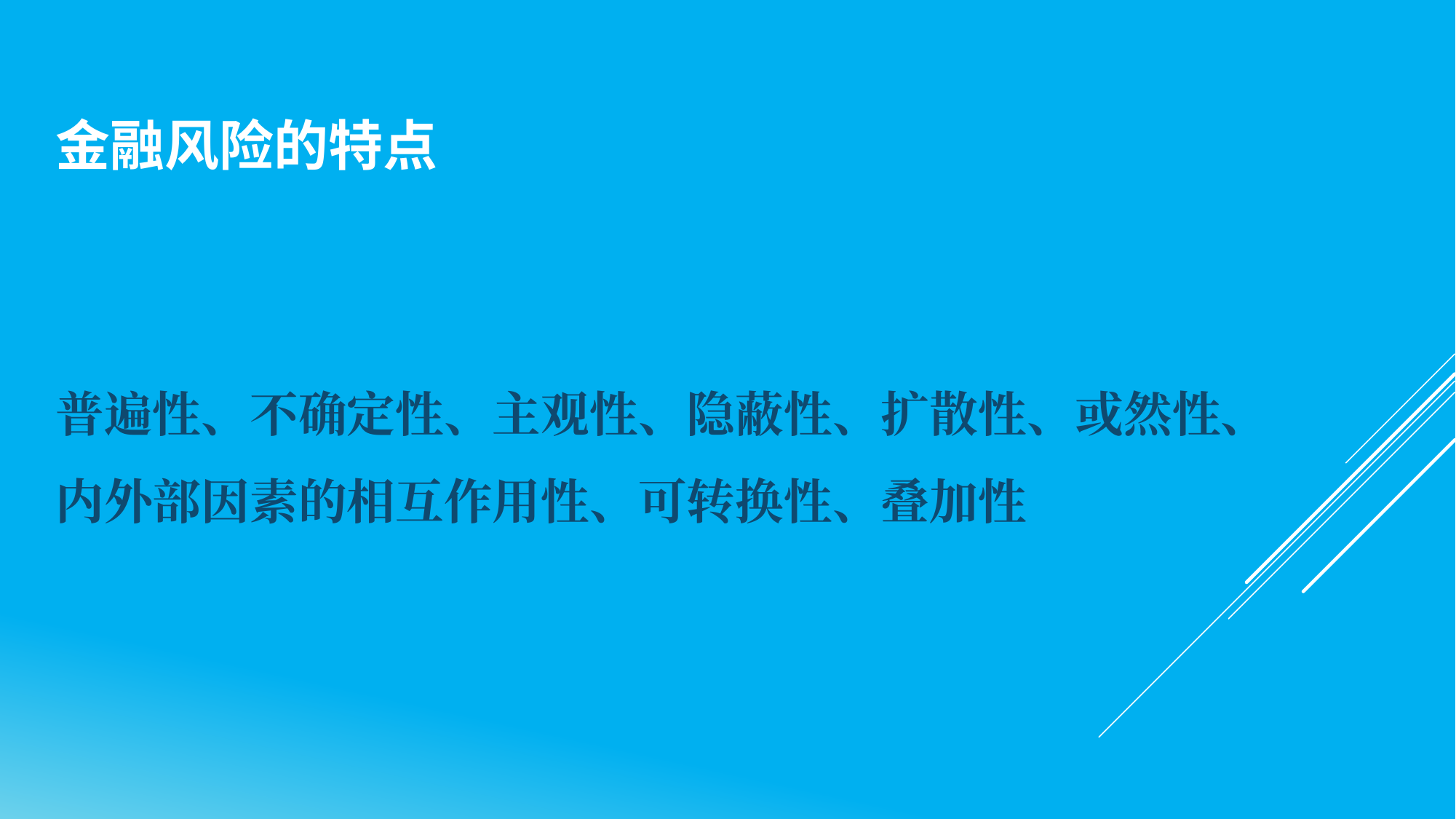

# 金融风险的特点
普遍性、不确定性、主观性、隐蔽性、扩散性、或然性、内外部因素的相互作用性、可转换性、叠加性